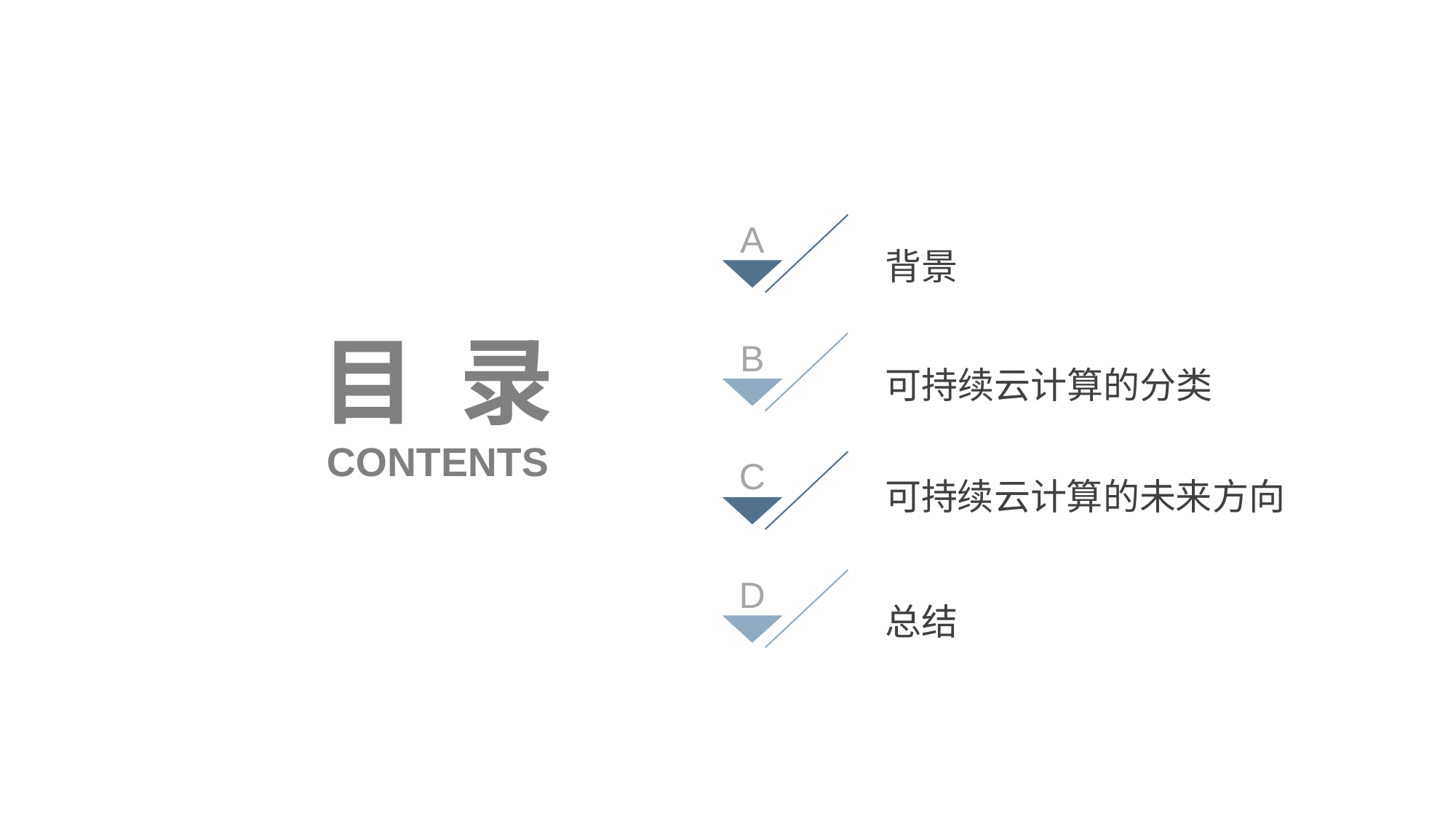

A

背景
目  录
B

可持续云计算的分类
CONTENTS
C

可持续云计算的未来方向
D

总结